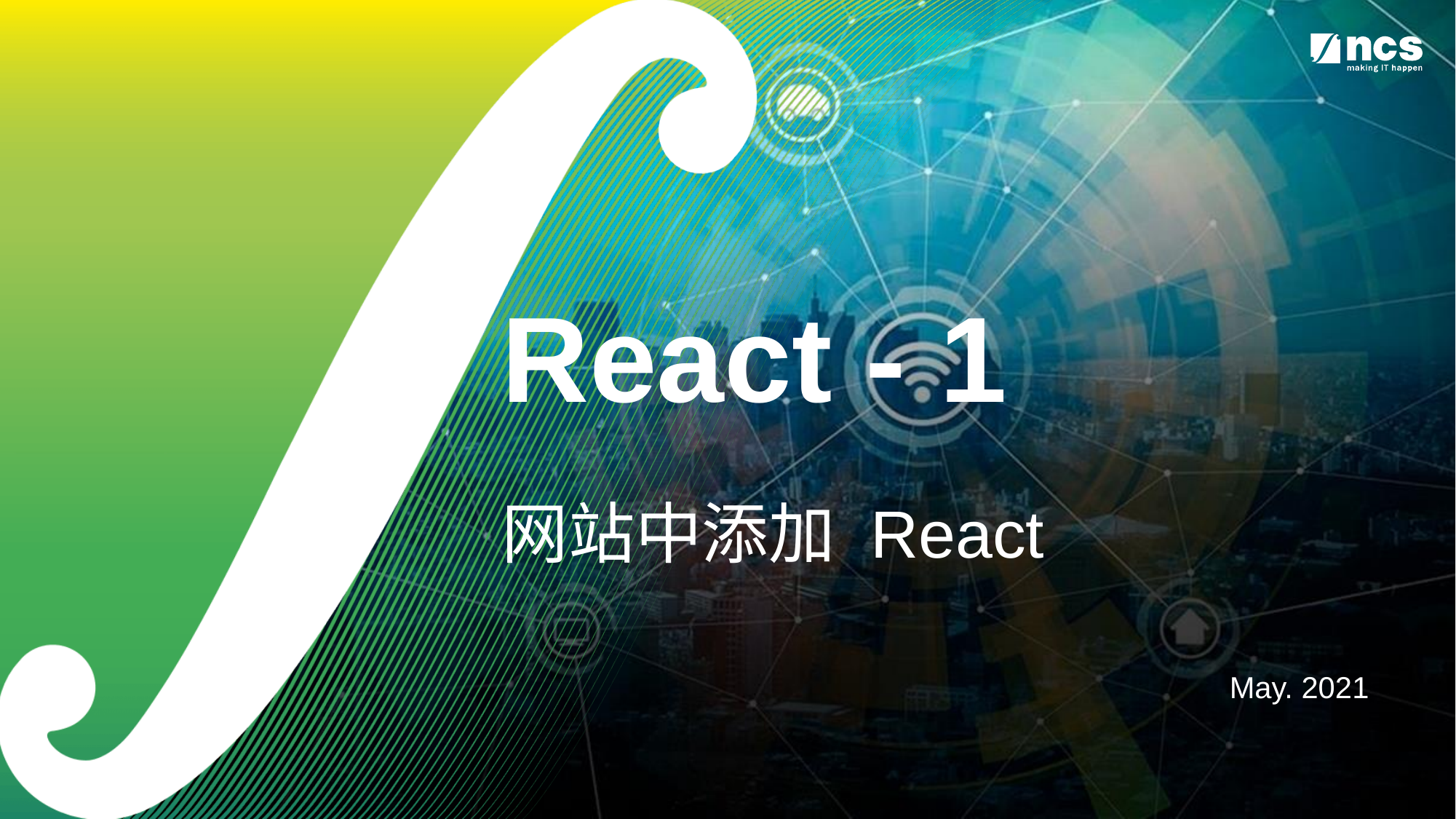

# React - 1 网站中添加 React
May. 2021